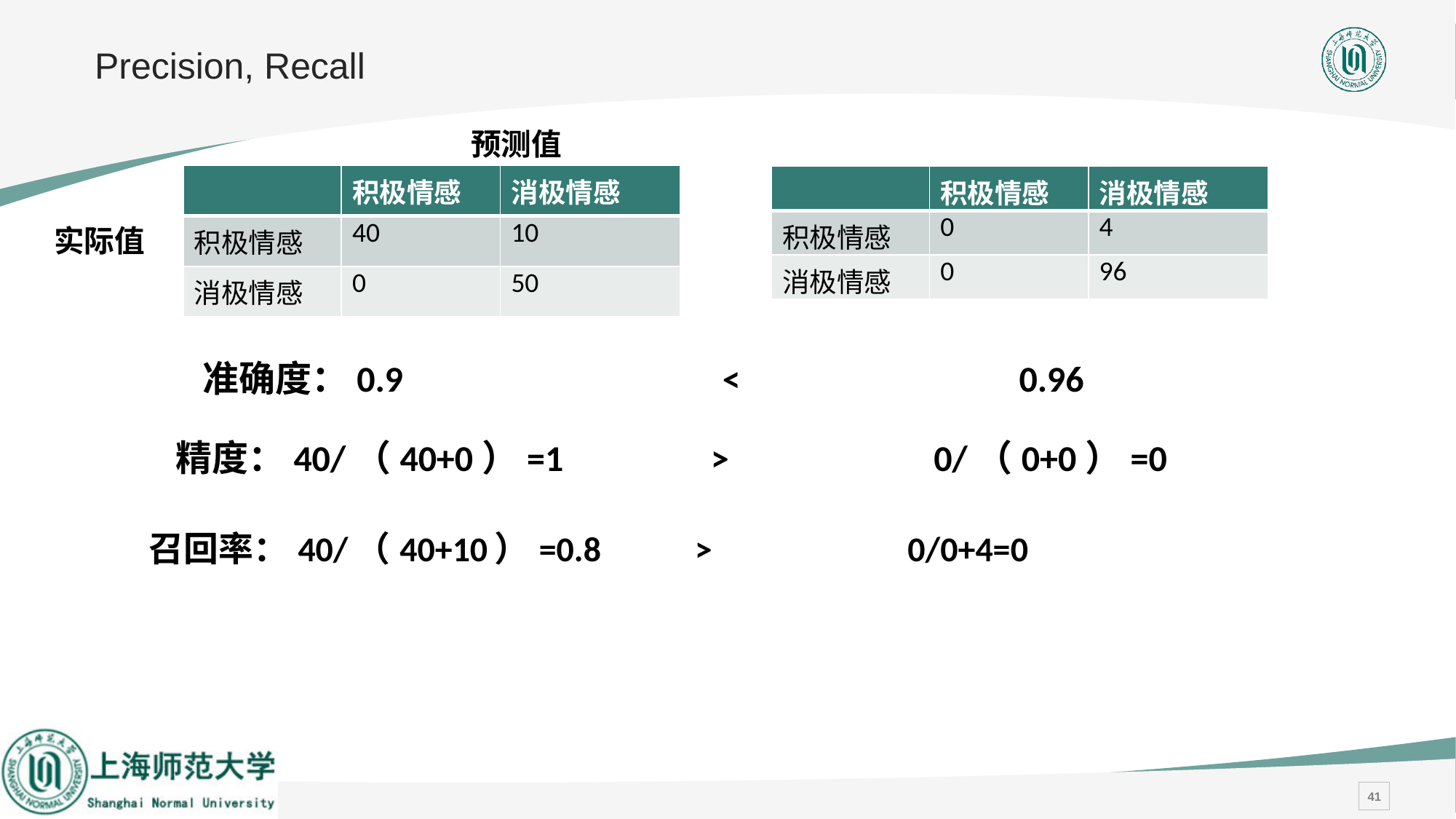

# Precision, Recall
预测值
|  | 积极情感 | 消极情感 |
| --- | --- | --- |
| 积极情感 | 40 | 10 |
| 消极情感 | 0 | 50 |
|  | 积极情感 | 消极情感 |
| --- | --- | --- |
| 积极情感 | 0 | 4 |
| 消极情感 | 0 | 96 |
实际值
准确度：0.9                                       <                                  0.96
精度：40/（40+0）=1                  >                         0/（0+0）=0
召回率：40/（40+10）=0.8            >                         0/0+4=0